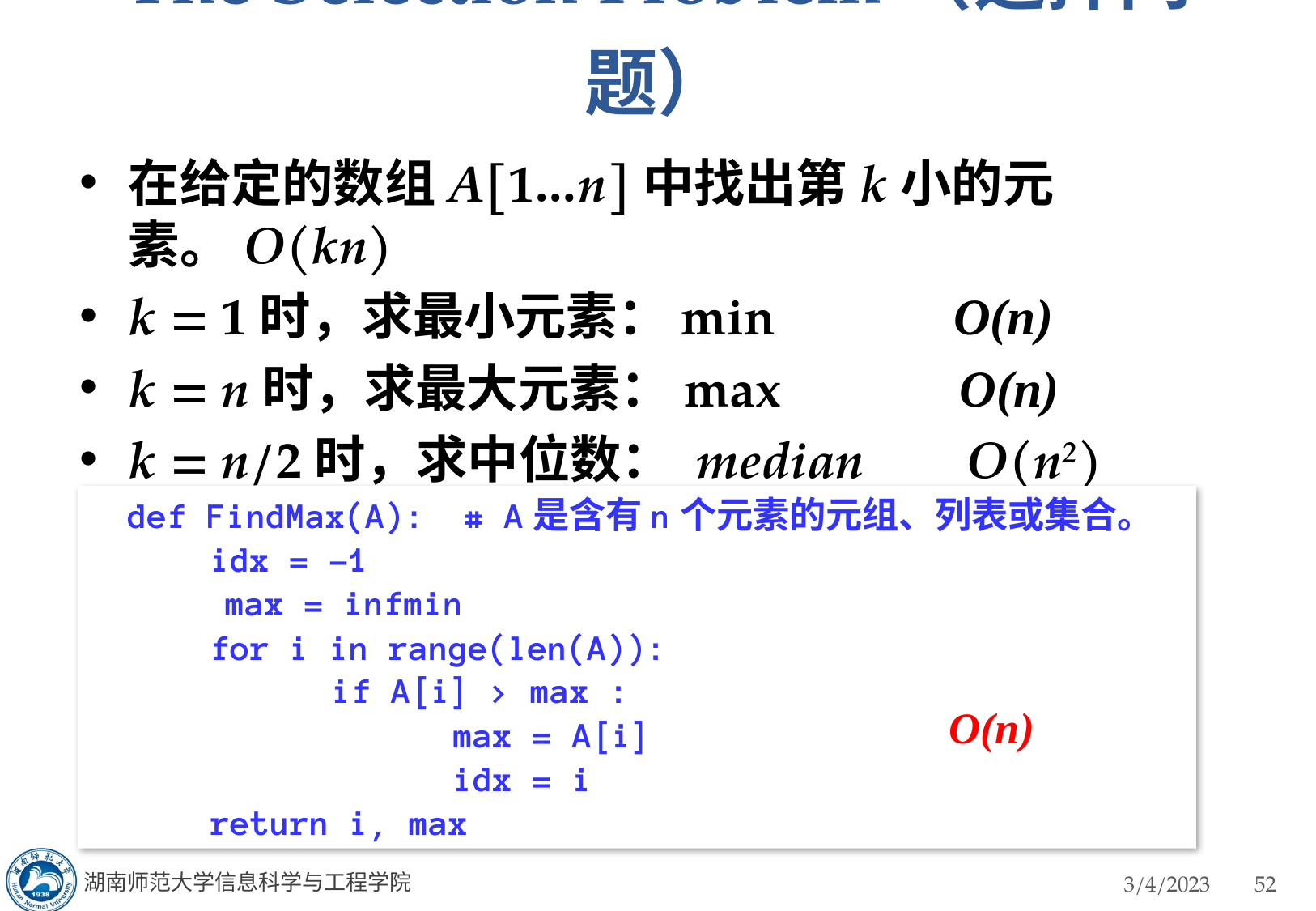

# The Selection Problem（选择问题）
在给定的数组A[1…n]中找出第k小的元素。O(kn)
k = 1时，求最小元素：min              O(n)
k = n时，求最大元素：max              O(n)
k = n/2时，求中位数： median        O(n2)
def FindMax(A):  # A是含有n个元素的元组、列表或集合。
	idx = -1
   max = infmin
	for i in range(len(A)):
		if A[i] > max :
			max = A[i]
			idx = i
	return i, max
O(n)
湖南师范大学信息科学与工程学院
3/4/2023
52